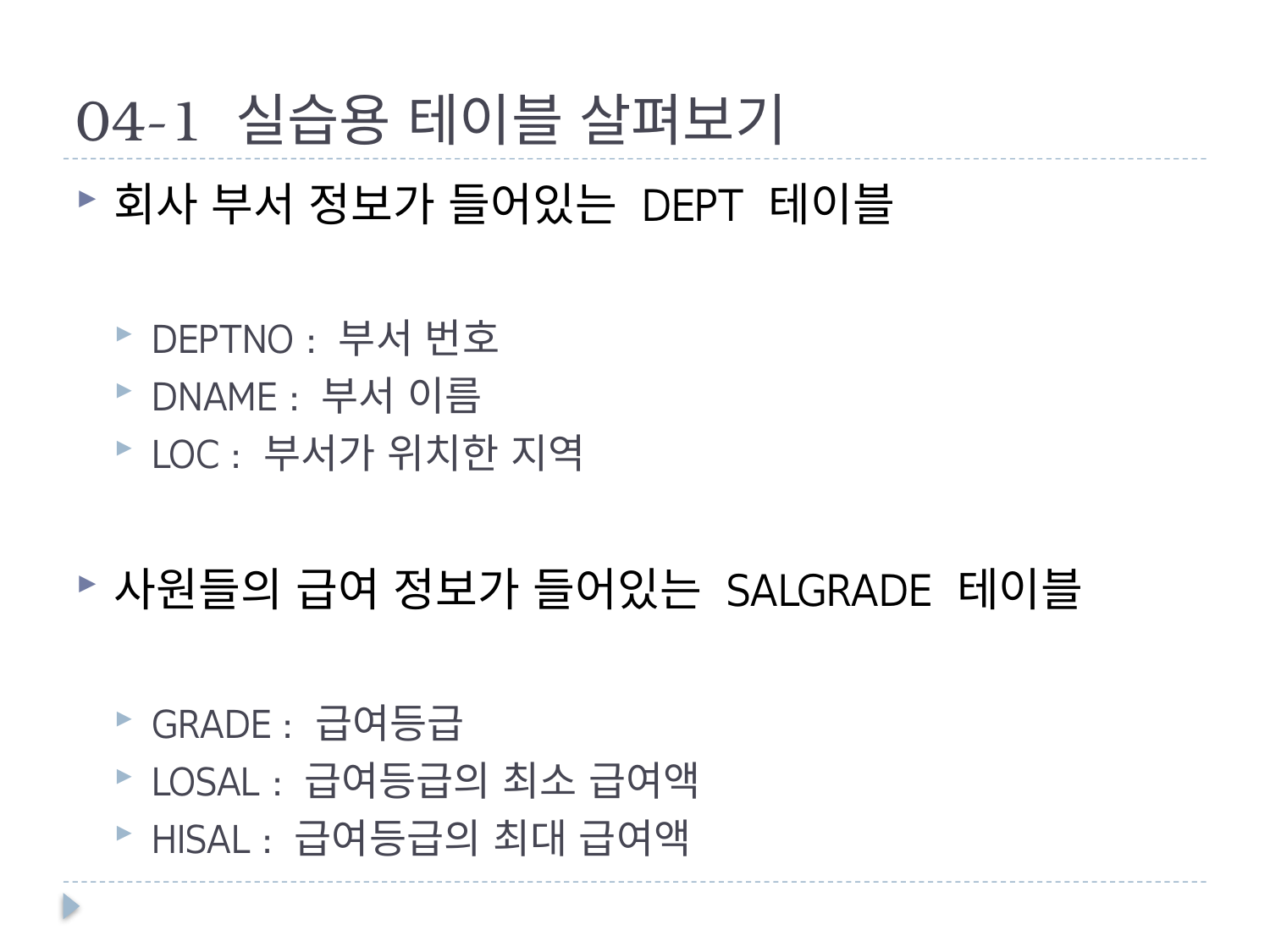

# 04-1 실습용 테이블 살펴보기
회사 부서 정보가 들어있는 DEPT 테이블

DEPTNO : 부서 번호
DNAME : 부서 이름
LOC : 부서가 위치한 지역

사원들의 급여 정보가 들어있는 SALGRADE 테이블

GRADE : 급여등급
LOSAL : 급여등급의 최소 급여액
HISAL : 급여등급의 최대 급여액